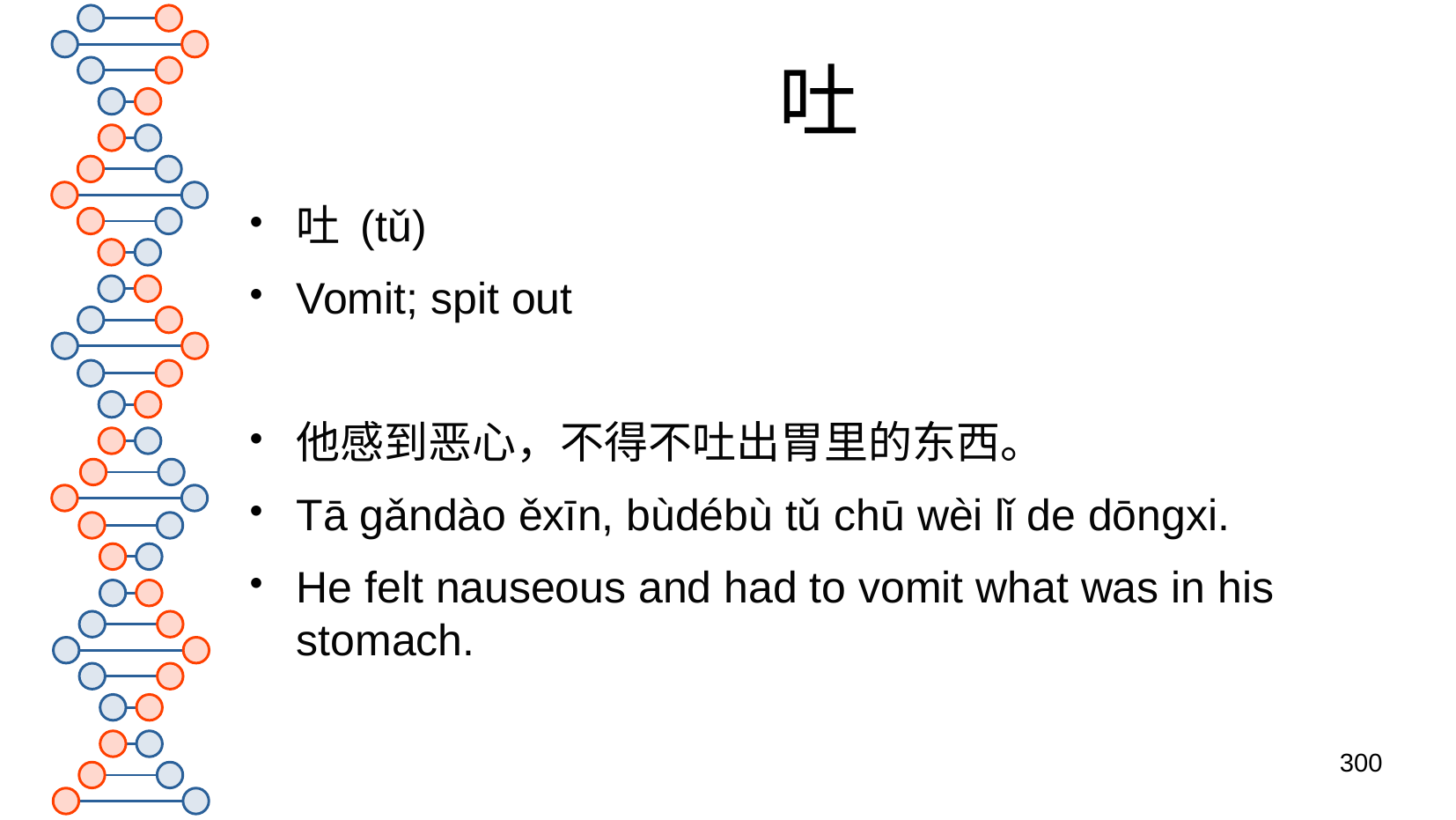

# 吐
吐 (tǔ)
Vomit; spit out

他感到恶心，不得不吐出胃里的东西。
Tā gǎndào ěxīn, bùdébù tǔ chū wèi lǐ de dōngxi.
He felt nauseous and had to vomit what was in his stomach.

300